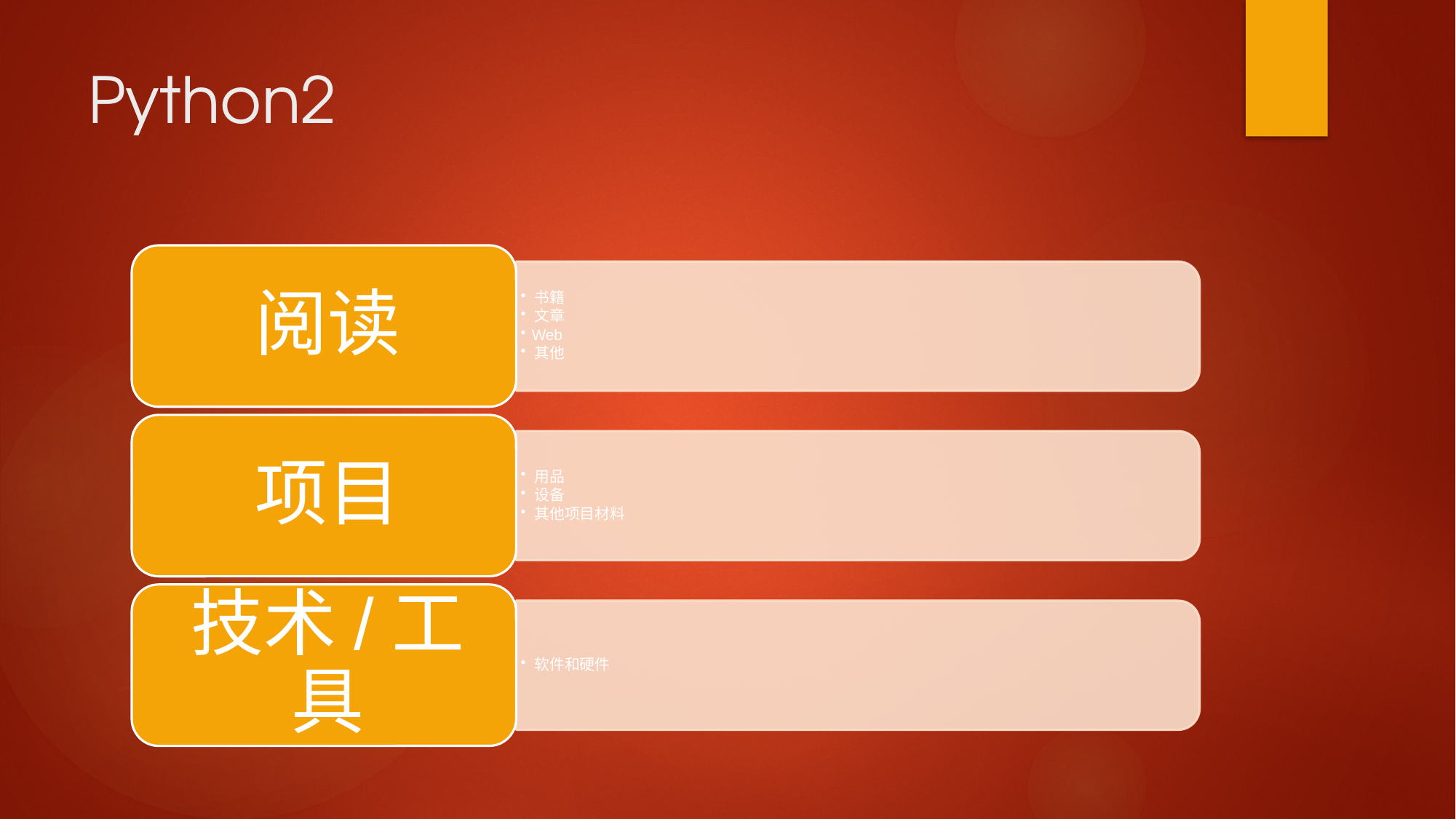

# Python2
 书籍
 文章
 Web
 其他
阅读
 用品
 设备
 其他项目材料
项目
 软件和硬件
技术/工具